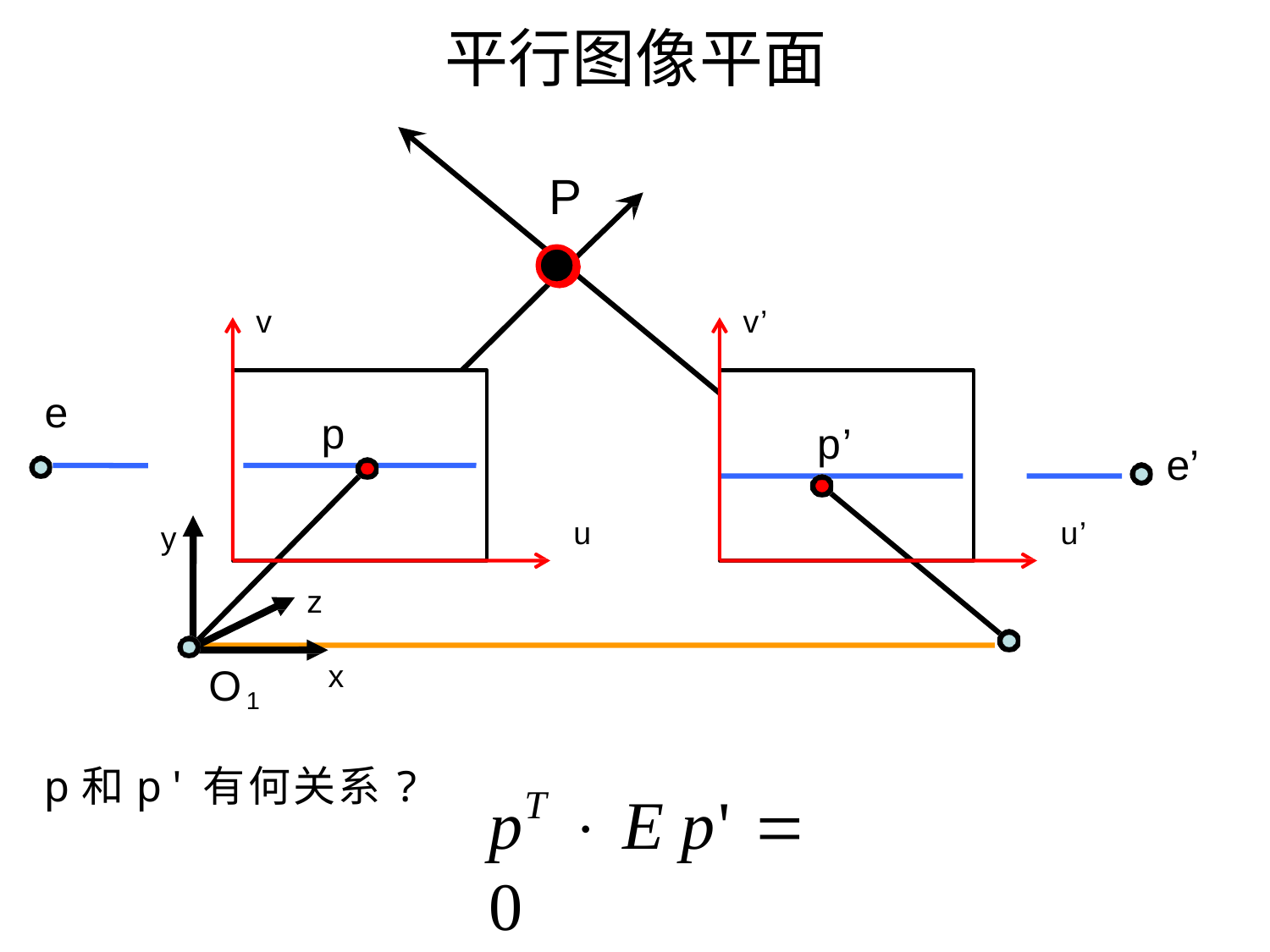

# 平行图像平面

P

v
v’

e
p
p’
e’

u
u’

y

z

x
O1
p和p'有何关系?
T
p	⋅ E p' = 0